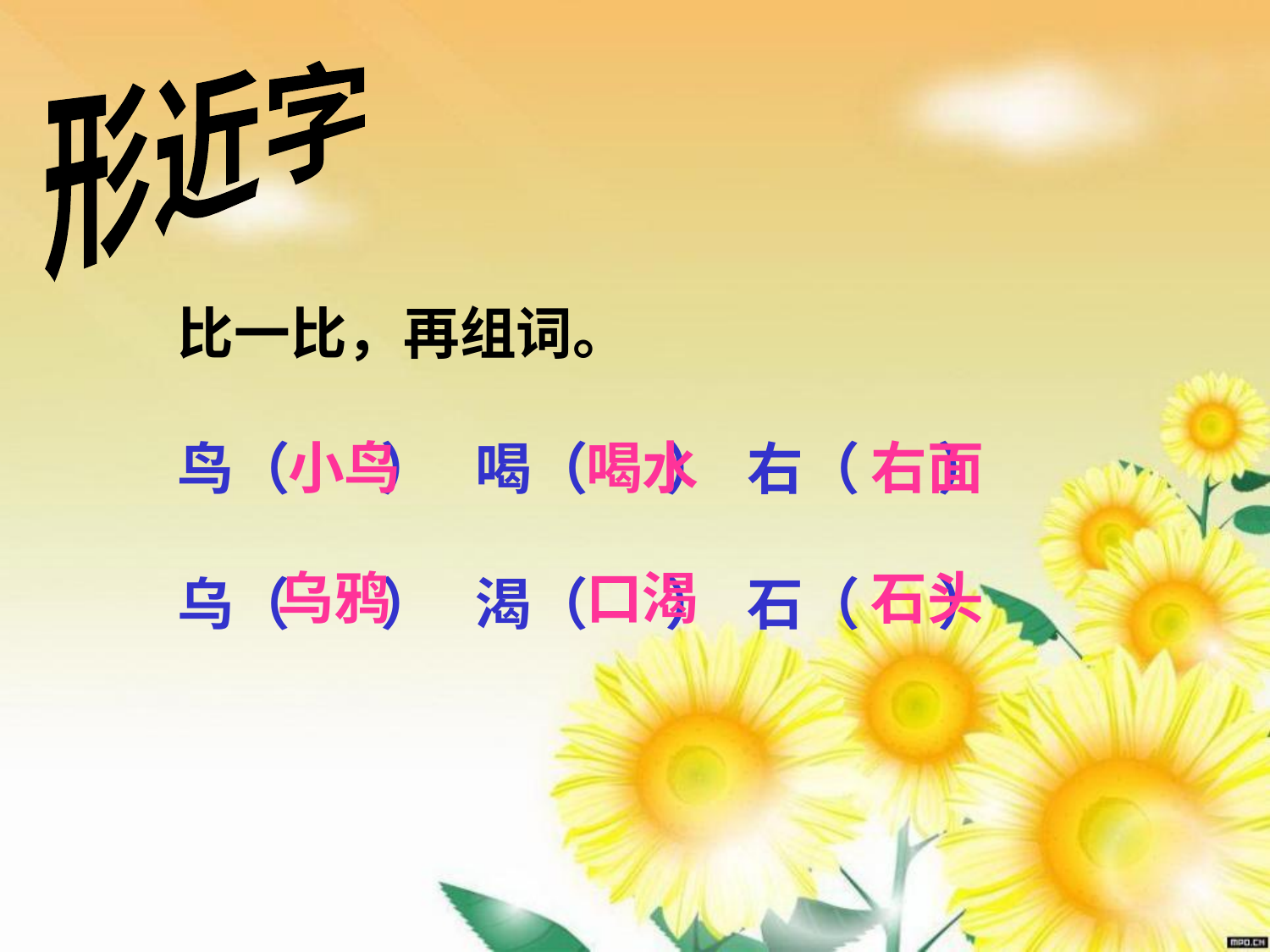

形近字
比一比，再组词。

鸟（       ）   喝（      ）  右（      ）

乌（       ）   渴（      ）  石（      ）
小鸟
喝水
右面
乌鸦
口渴
石头